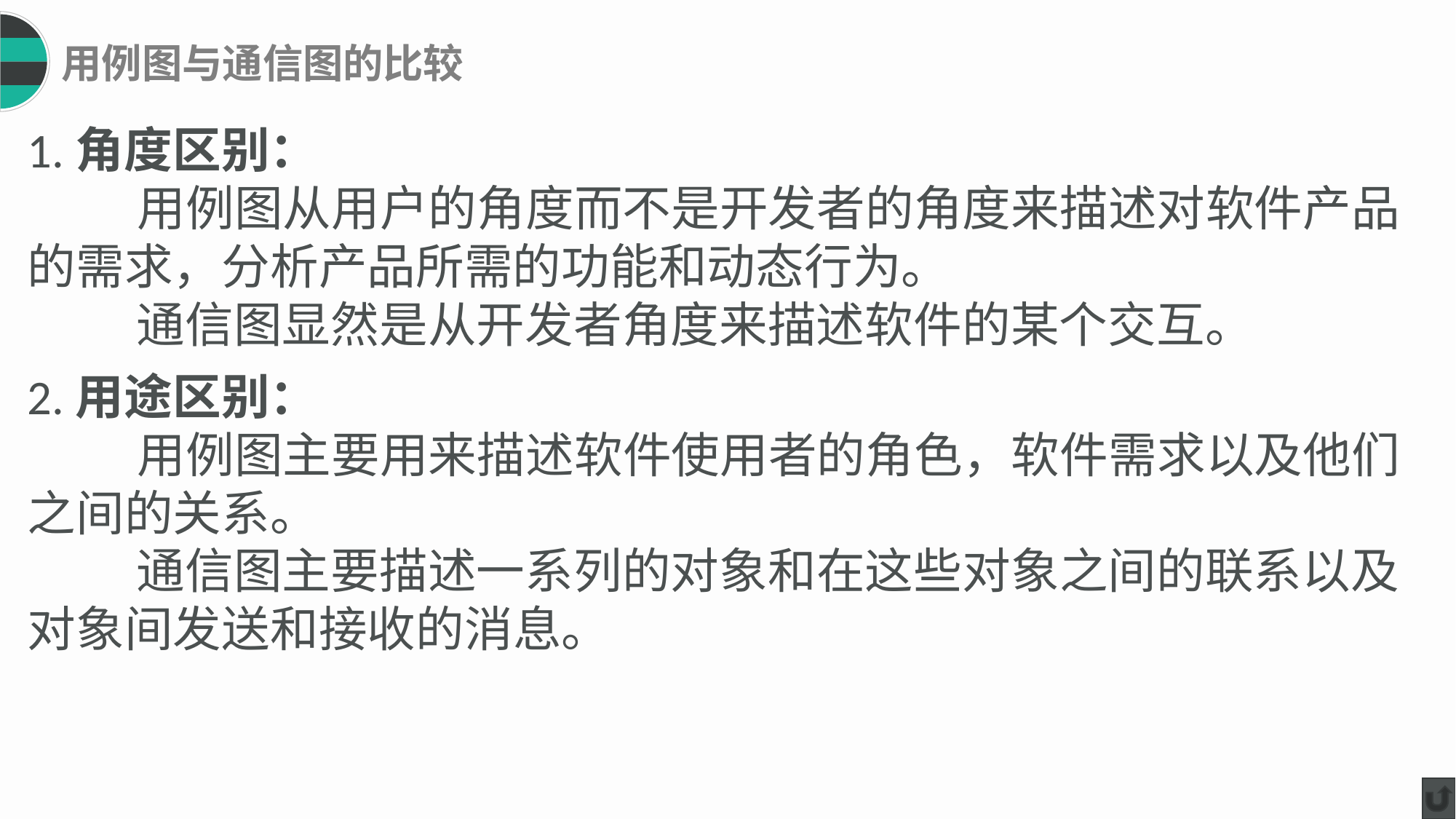

用例图与通信图的比较
1.角度区别：
         用例图从用户的角度而不是开发者的角度来描述对软件产品的需求，分析产品所需的功能和动态行为。
	通信图显然是从开发者角度来描述软件的某个交互。
2.用途区别：
         用例图主要用来描述软件使用者的角色，软件需求以及他们之间的关系。
	通信图主要描述一系列的对象和在这些对象之间的联系以及对象间发送和接收的消息。